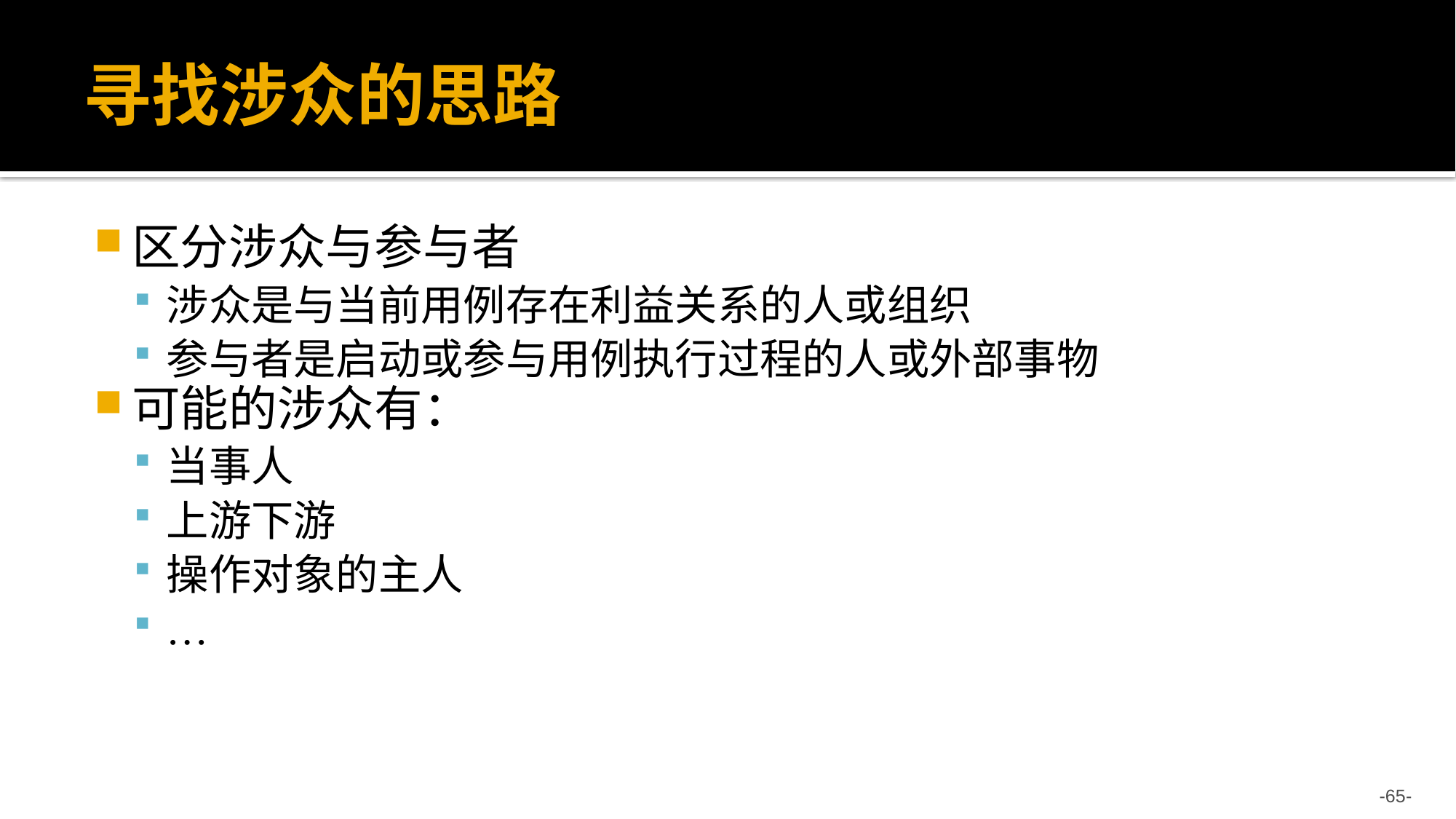

# 寻找涉众的思路
区分涉众与参与者
涉众是与当前用例存在利益关系的人或组织
参与者是启动或参与用例执行过程的人或外部事物
可能的涉众有：
当事人
上游下游
操作对象的主人
…
-65-